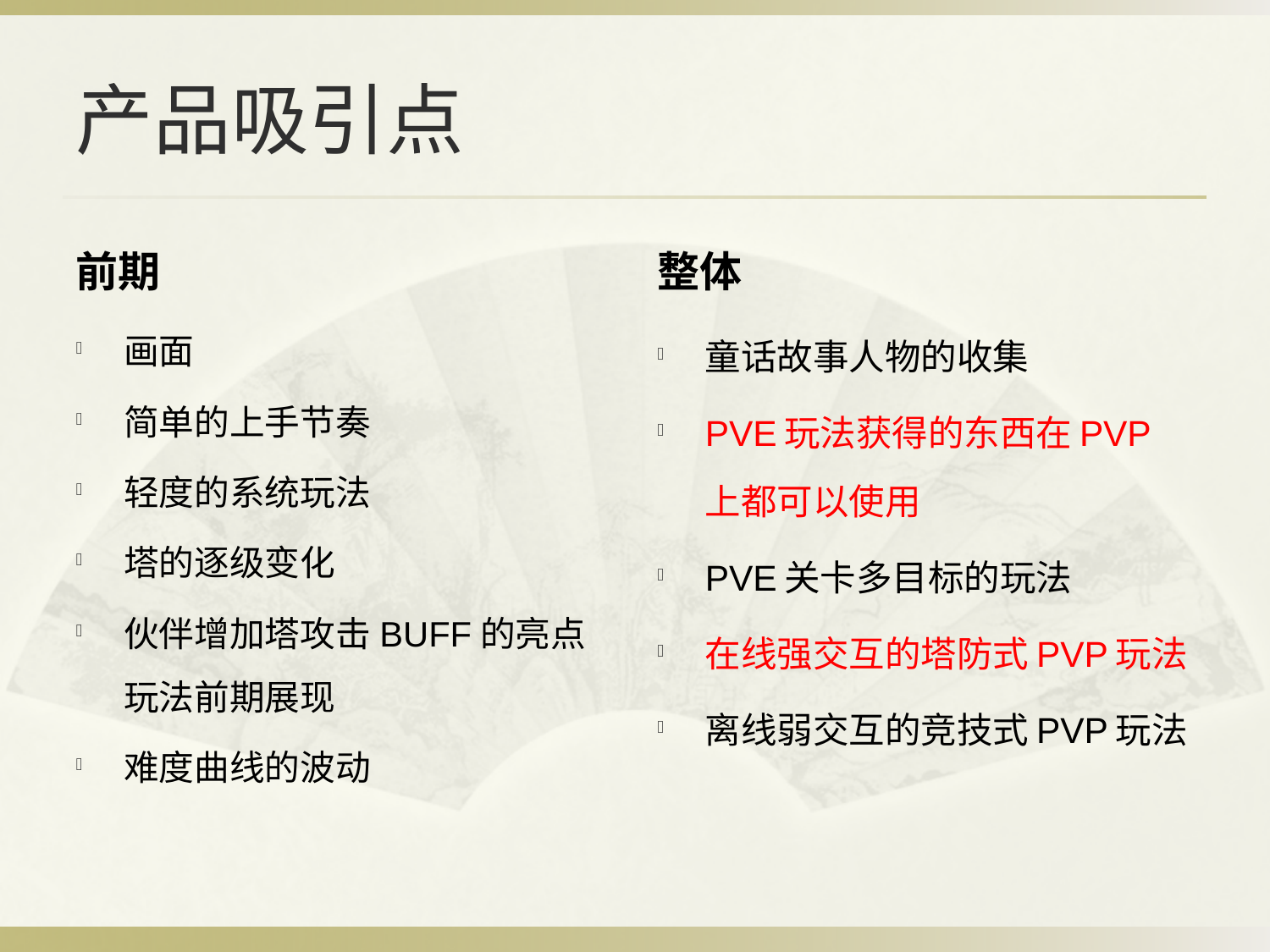

# 产品吸引点
前期
整体
画面
简单的上手节奏
轻度的系统玩法
塔的逐级变化
伙伴增加塔攻击BUFF的亮点玩法前期展现
难度曲线的波动

童话故事人物的收集
PVE玩法获得的东西在PVP上都可以使用
PVE关卡多目标的玩法
在线强交互的塔防式PVP玩法
离线弱交互的竞技式PVP玩法